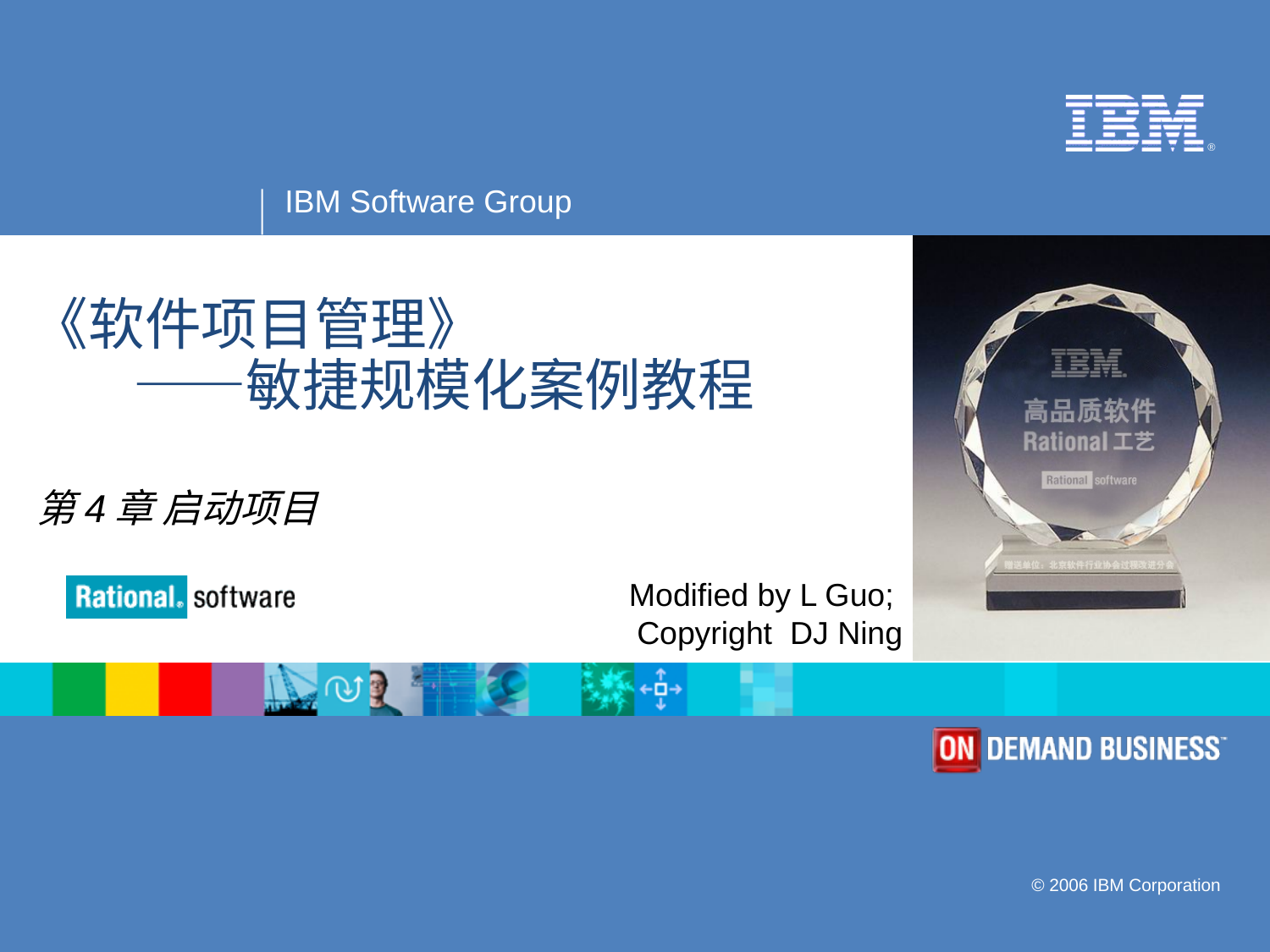

# 《软件项目管理》 ——敏捷规模化案例教程
第4章 启动项目
Modified by L Guo;
Copyright  DJ Ning